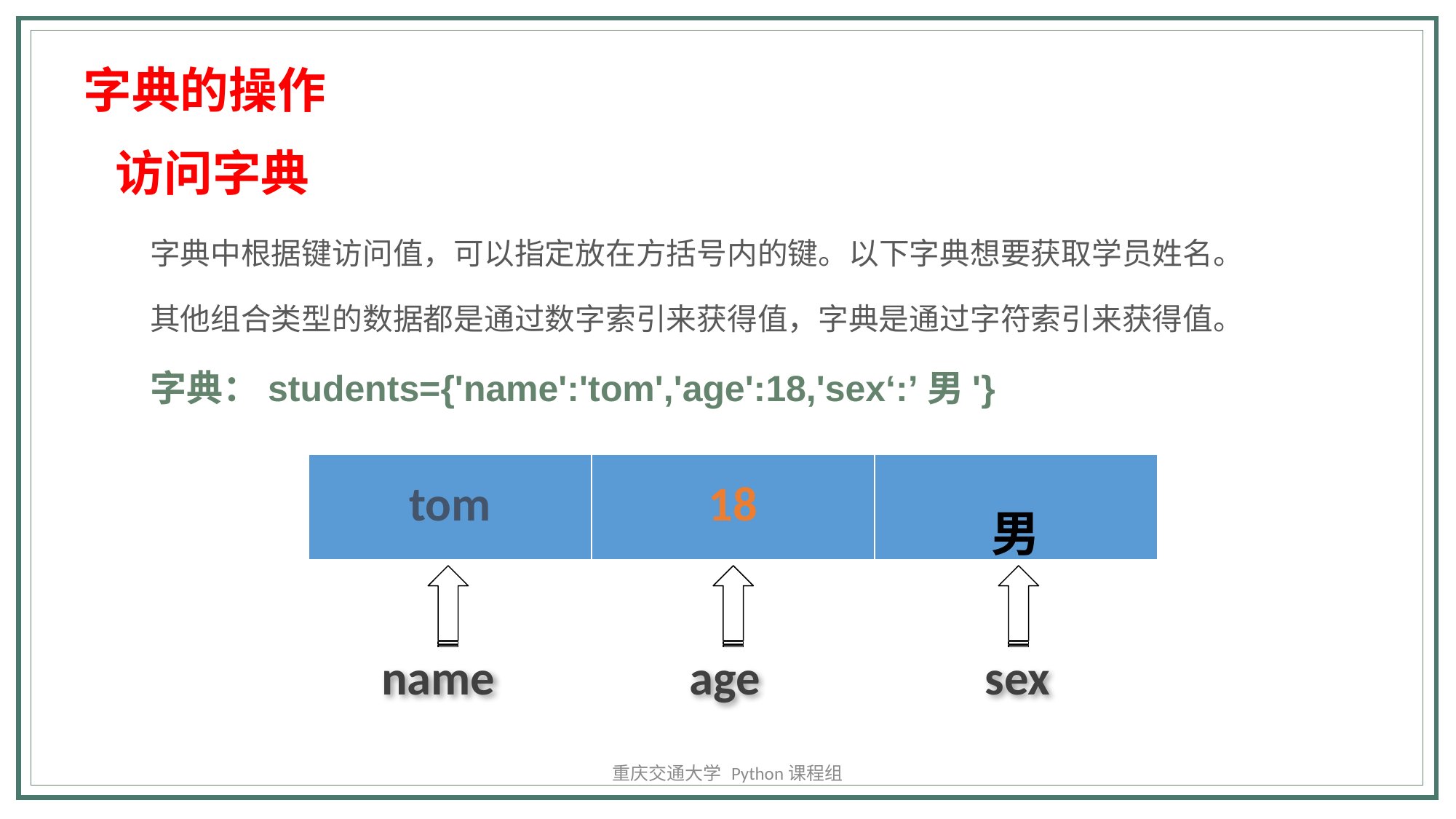

字典的操作
  访问字典

字典中根据键访问值，可以指定放在方括号内的键。以下字典想要获取学员姓名。
其他组合类型的数据都是通过数字索引来获得值，字典是通过字符索引来获得值。
字典：students={'name':'tom','age':18,'sex‘:’男'}
| tom | 18 | 男 |
| --- | --- | --- |

name
age
sex
重庆交通大学 Python课程组